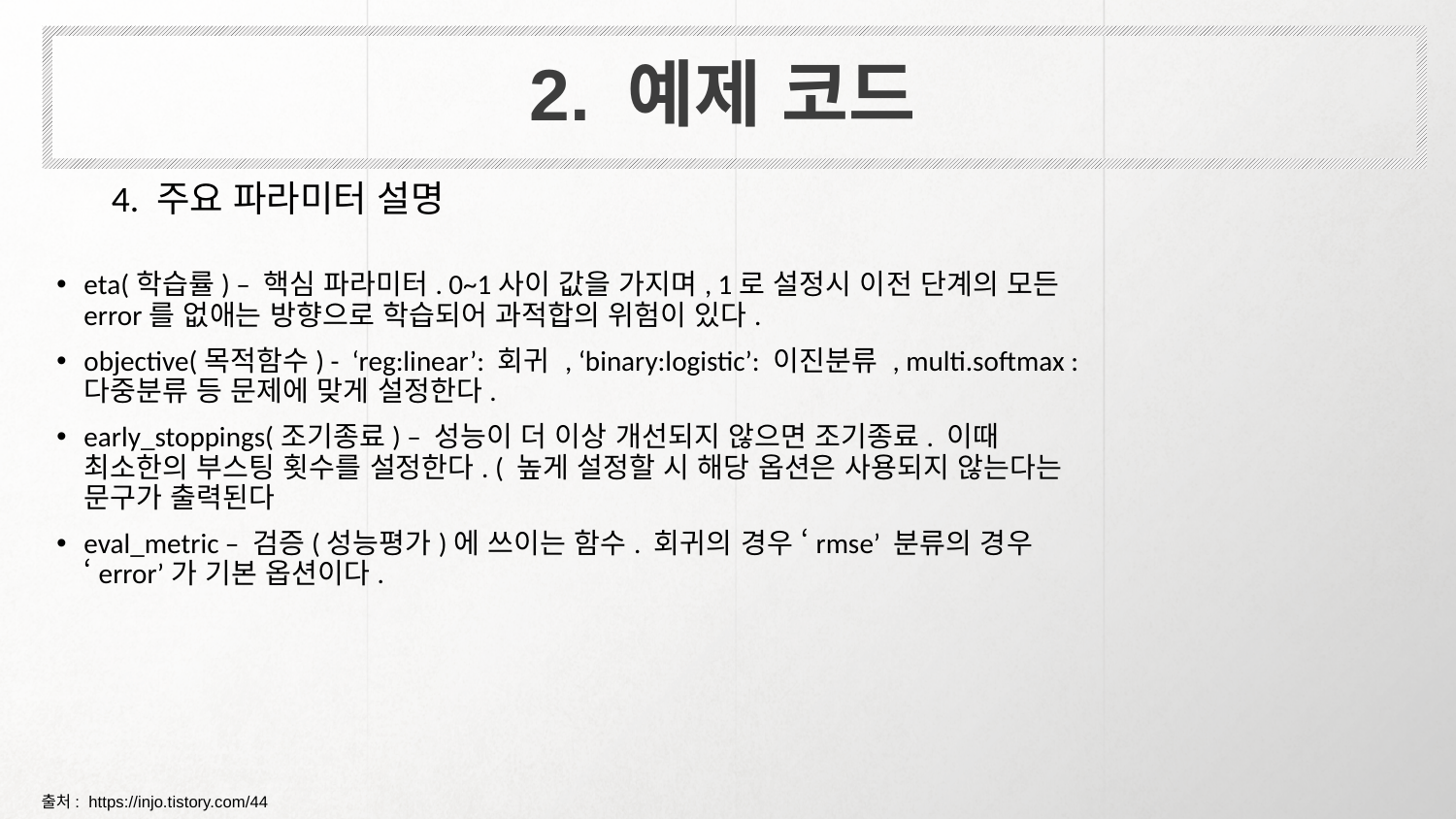

2. 예제 코드
4. 주요 파라미터 설명
eta(학습률) – 핵심 파라미터. 0~1사이 값을 가지며, 1로 설정시 이전 단계의 모든 error를 없애는 방향으로 학습되어 과적합의 위험이 있다.
objective(목적함수) -  ‘reg:linear’: 회귀 , ‘binary:logistic’: 이진분류 , multi.softmax : 다중분류 등 문제에 맞게 설정한다.
early_stoppings(조기종료) – 성능이 더 이상 개선되지 않으면 조기종료. 이때 최소한의 부스팅 횟수를 설정한다. ( 높게 설정할 시 해당 옵션은 사용되지 않는다는 문구가 출력된다
eval_metric – 검증(성능평가)에 쓰이는 함수. 회귀의 경우 ‘rmse’ 분류의 경우 ‘error’가 기본 옵션이다.
출처:  https://injo.tistory.com/44